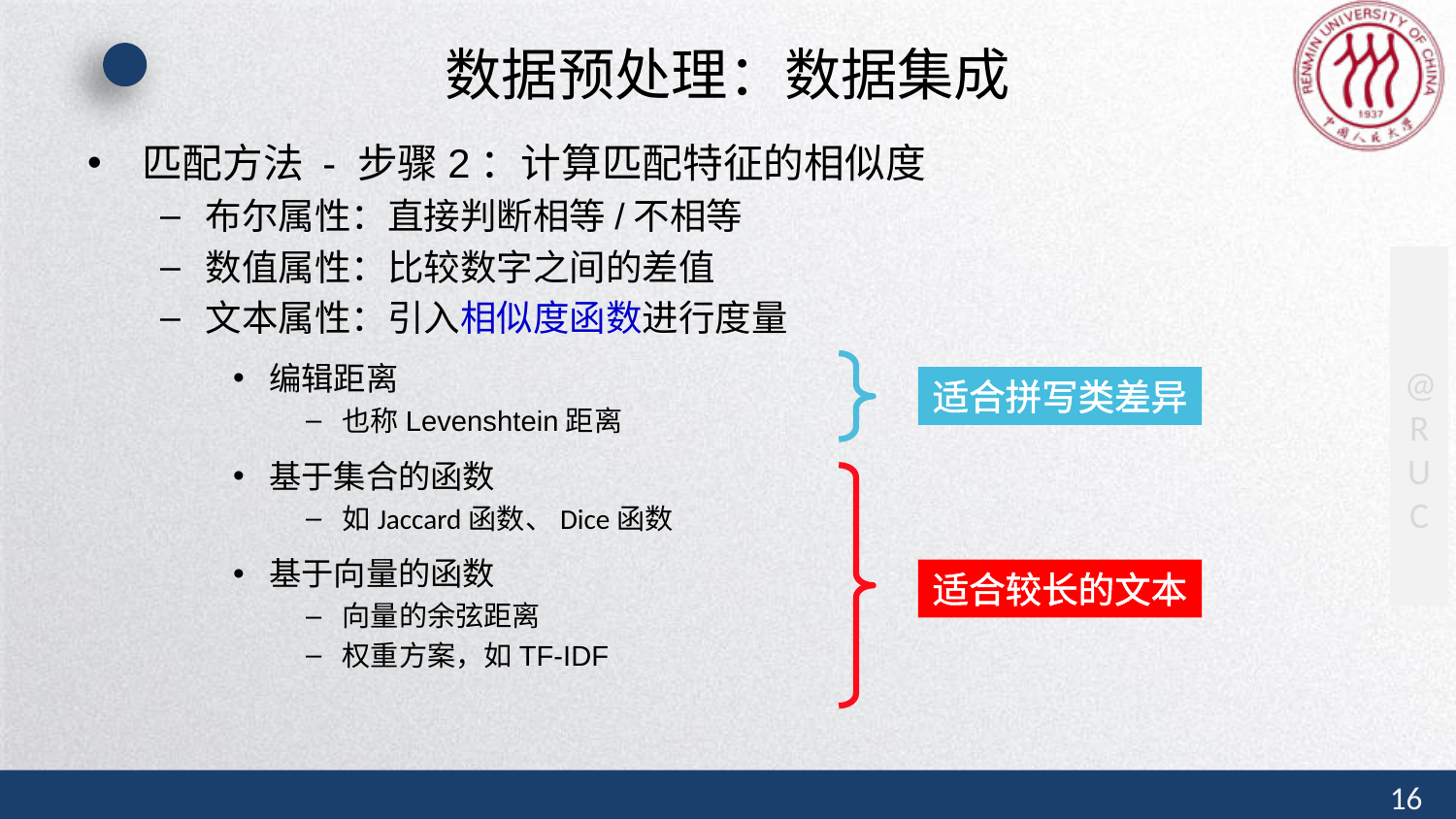

# 数据预处理：数据集成
匹配方法 - 步骤2：计算匹配特征的相似度
布尔属性：直接判断相等/不相等
数值属性：比较数字之间的差值
文本属性：引入相似度函数进行度量
编辑距离
也称Levenshtein距离
基于集合的函数
如Jaccard函数、Dice函数
基于向量的函数
向量的余弦距离
权重方案，如TF-IDF

适合拼写类差异

适合较长的文本